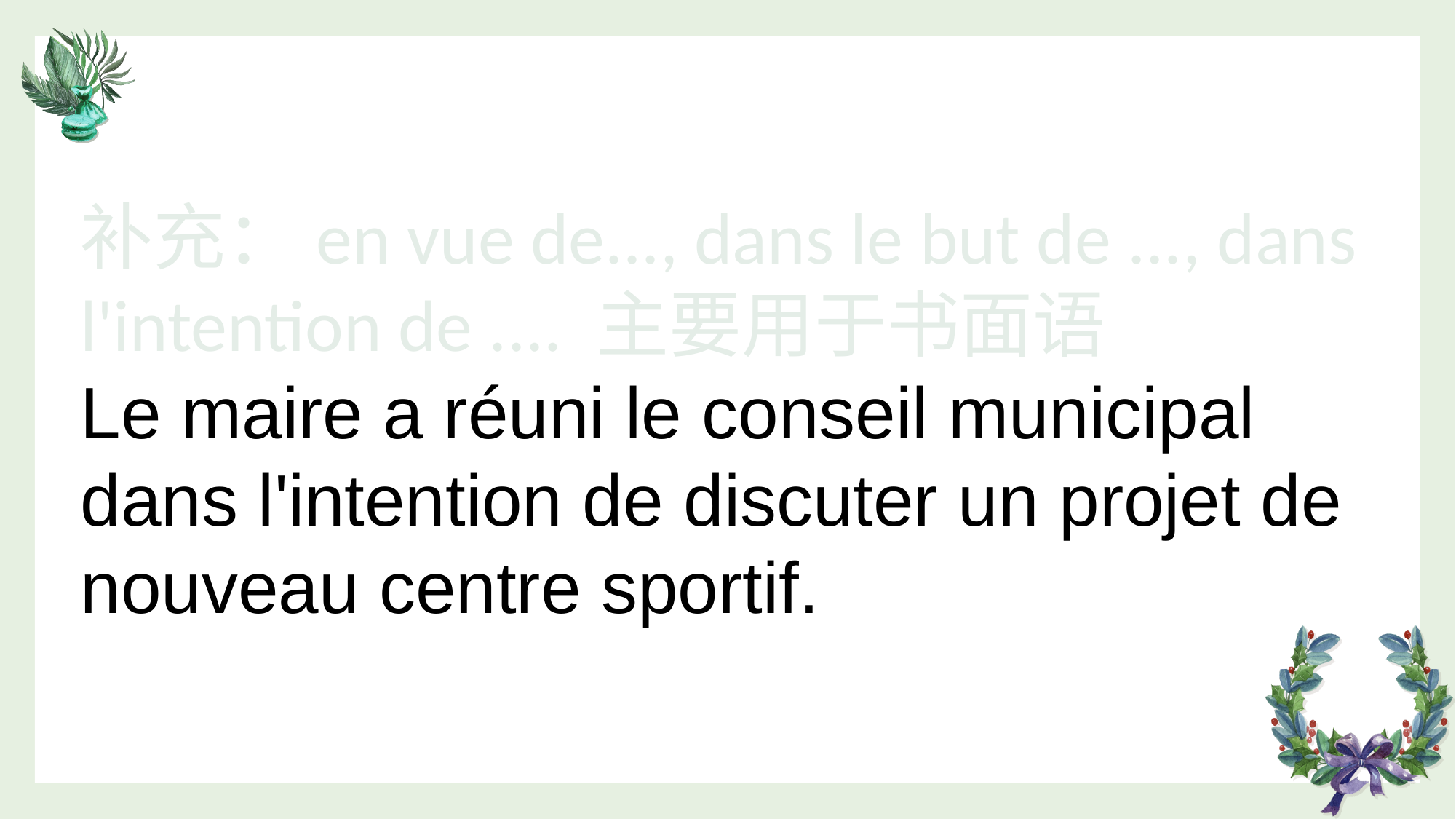

补充：en vue de..., dans le but de ..., dans l'intention de .... 主要用于书面语
Le maire a réuni le conseil municipal dans l'intention de discuter un projet de nouveau centre sportif.